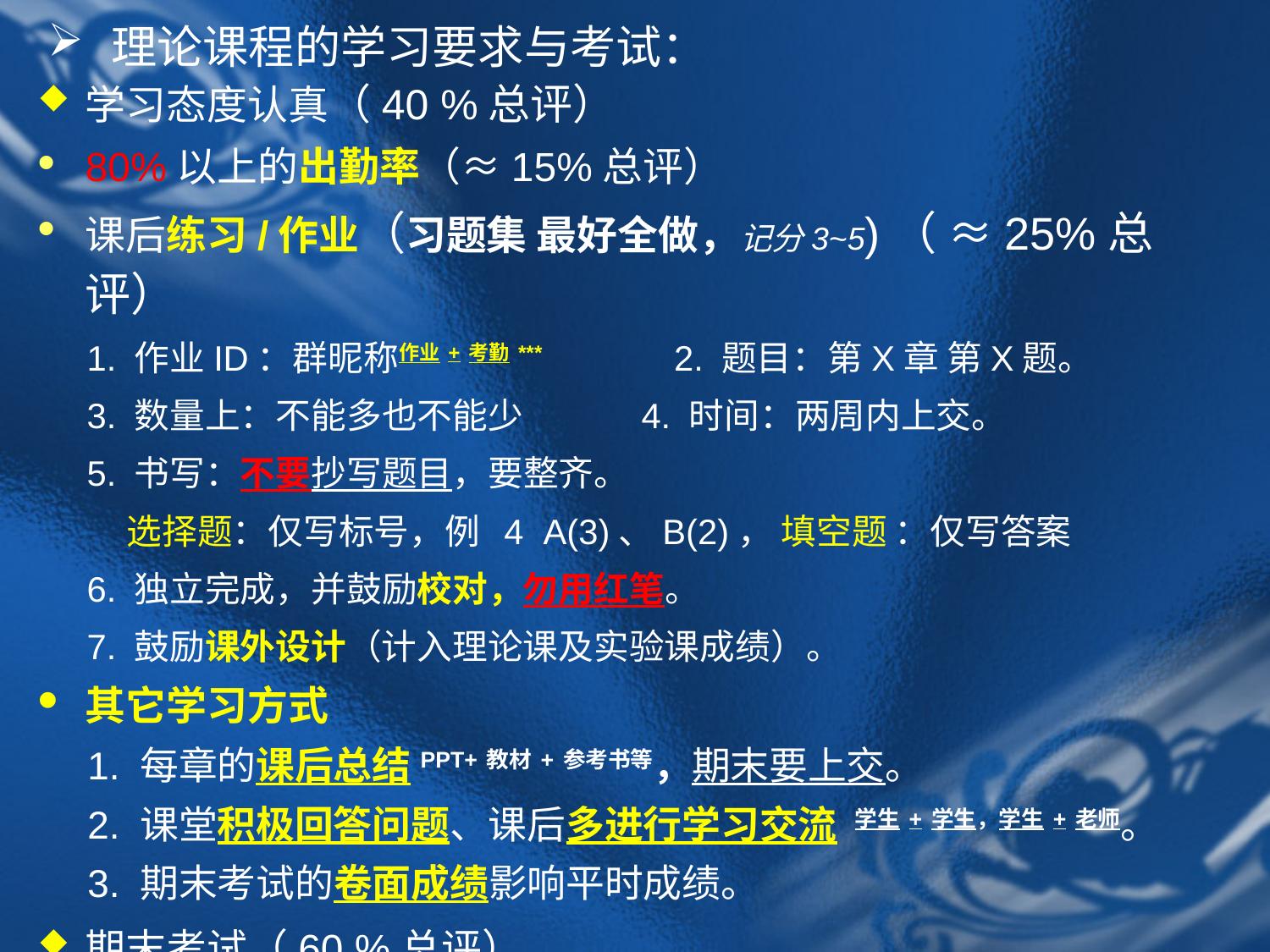

# 理论课程的学习要求与考试：
学习态度认真（40 %总评）
80%以上的出勤率（≈15%总评）
课后练习/作业（习题集 最好全做，记分3~5)（ ≈25%总评）
1. 作业ID：群昵称作业+考勤***                2. 题目：第X章 第X题。
3. 数量上：不能多也不能少              4. 时间：两周内上交。
5. 书写：不要抄写题目，要整齐。
    选择题：仅写标号，例  4  A(3)、B(2)， 填空题 ：仅写答案
6. 独立完成，并鼓励校对，勿用红笔。
7. 鼓励课外设计（计入理论课及实验课成绩）。
其它学习方式
1. 每章的课后总结PPT+教材+参考书等，期末要上交。
2. 课堂积极回答问题、课后多进行学习交流  学生+学生，学生+老师。
3. 期末考试的卷面成绩影响平时成绩。
期末考试（60 %总评）